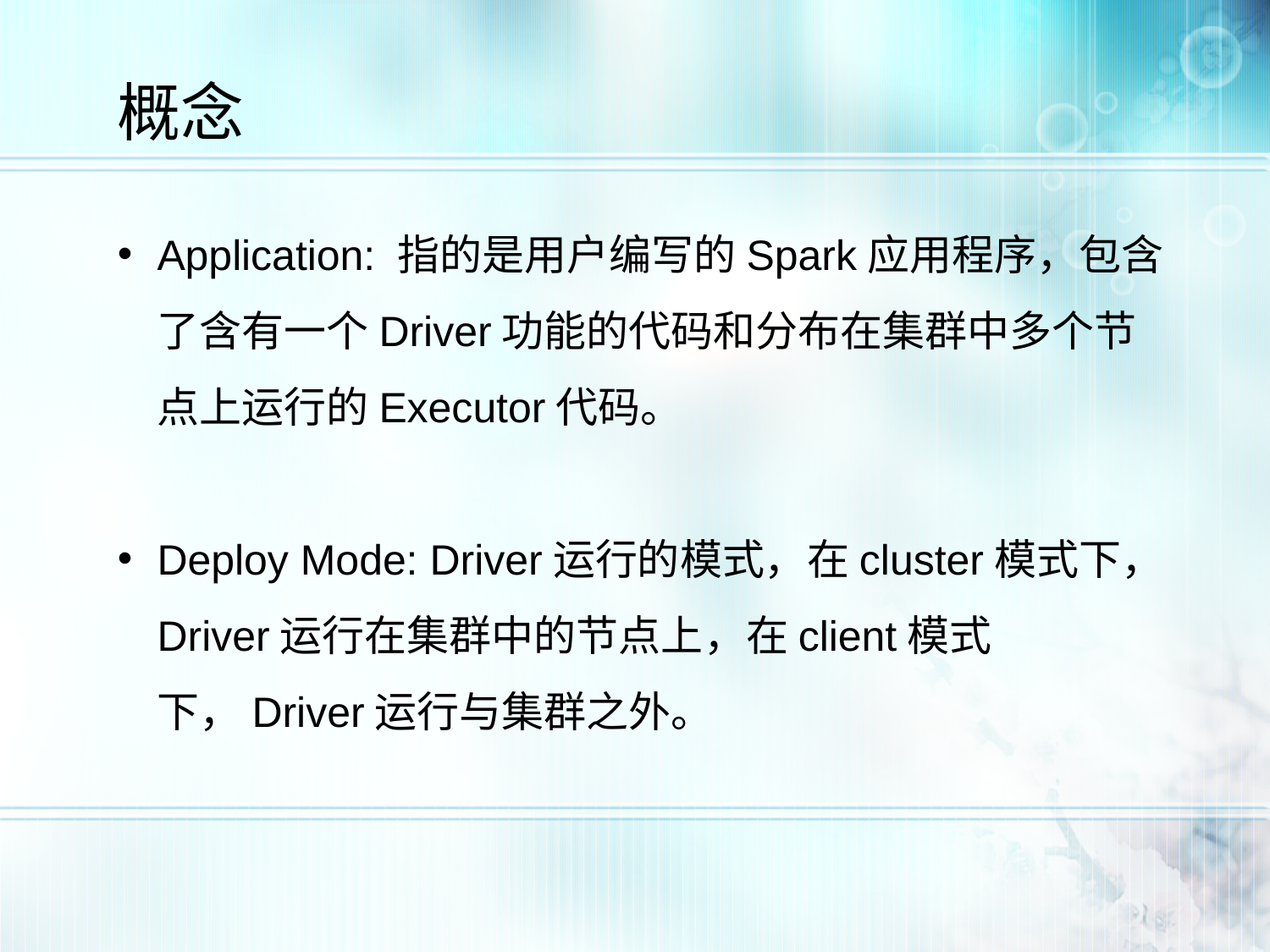

概念
Application: 指的是用户编写的Spark应用程序，包含了含有一个Driver功能的代码和分布在集群中多个节点上运行的Executor代码。

Deploy Mode: Driver运行的模式，在cluster模式下，Driver运行在集群中的节点上，在client模式下，Driver运行与集群之外。